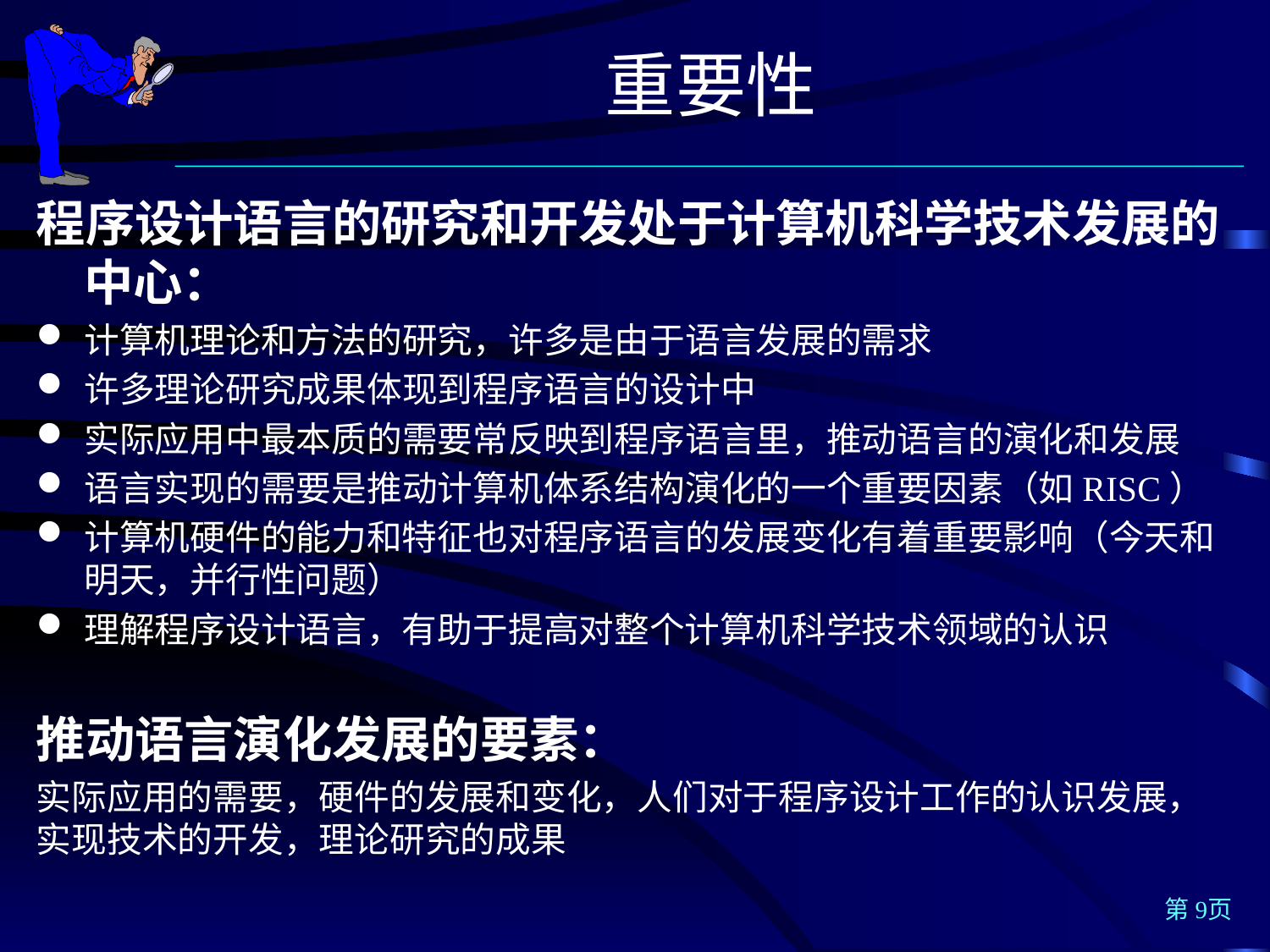

重要性
程序设计语言的研究和开发处于计算机科学技术发展的中心：
计算机理论和方法的研究，许多是由于语言发展的需求
许多理论研究成果体现到程序语言的设计中
实际应用中最本质的需要常反映到程序语言里，推动语言的演化和发展
语言实现的需要是推动计算机体系结构演化的一个重要因素（如RISC）
计算机硬件的能力和特征也对程序语言的发展变化有着重要影响（今天和明天，并行性问题）
理解程序设计语言，有助于提高对整个计算机科学技术领域的认识

推动语言演化发展的要素：
实际应用的需要，硬件的发展和变化，人们对于程序设计工作的认识发展，实现技术的开发，理论研究的成果
第9页